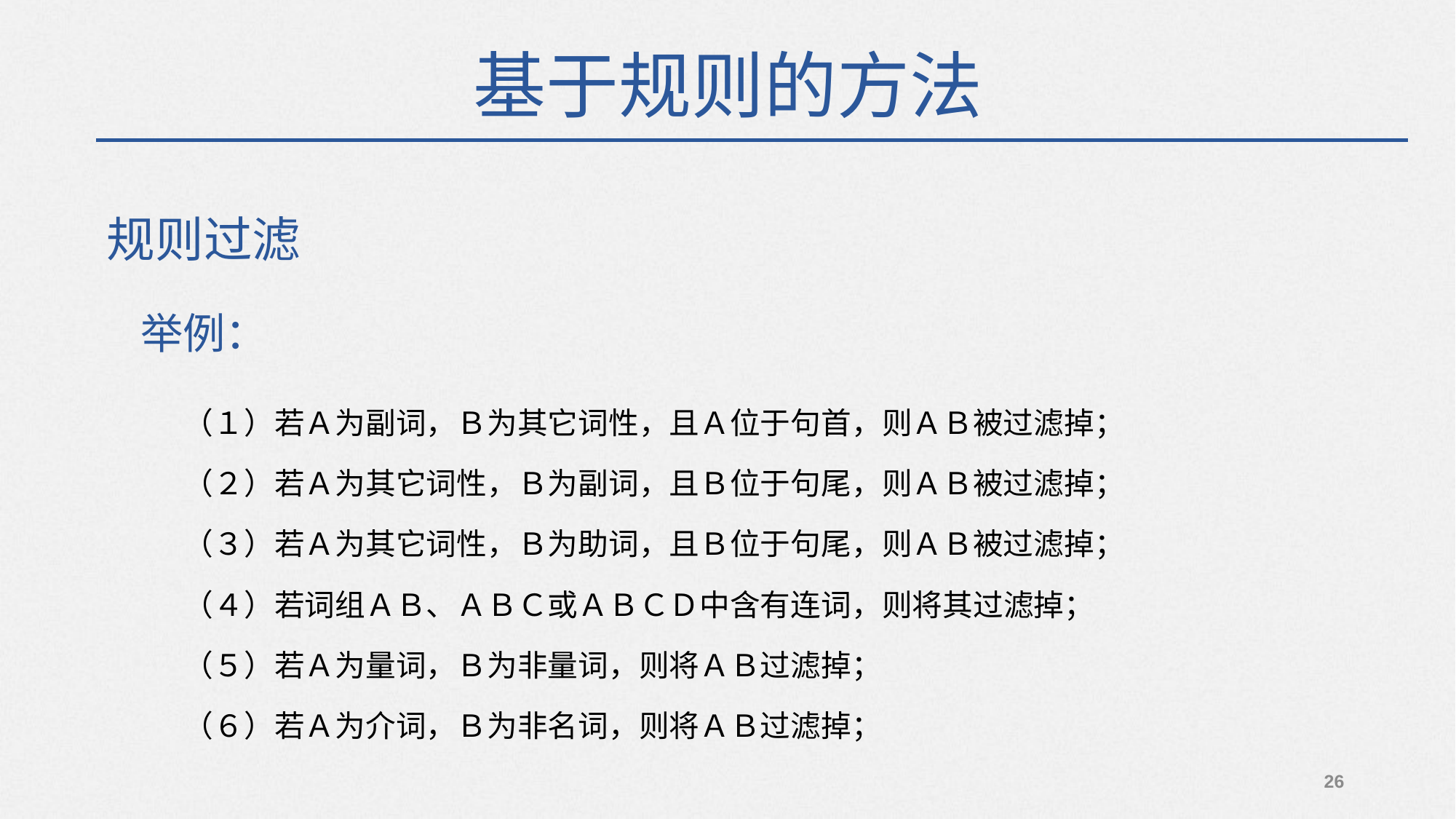

基于规则的方法
规则过滤
举例：
（１）若Ａ为副词，Ｂ为其它词性，且Ａ位于句首，则ＡＢ被过滤掉；
（２）若Ａ为其它词性，Ｂ为副词，且Ｂ位于句尾，则ＡＢ被过滤掉；
（３）若Ａ为其它词性，Ｂ为助词，且Ｂ位于句尾，则ＡＢ被过滤掉；
（４）若词组ＡＢ、ＡＢＣ或ＡＢＣＤ中含有连词，则将其过滤掉；
（５）若Ａ为量词，Ｂ为非量词，则将ＡＢ过滤掉；
（６）若Ａ为介词，Ｂ为非名词，则将ＡＢ过滤掉；
26